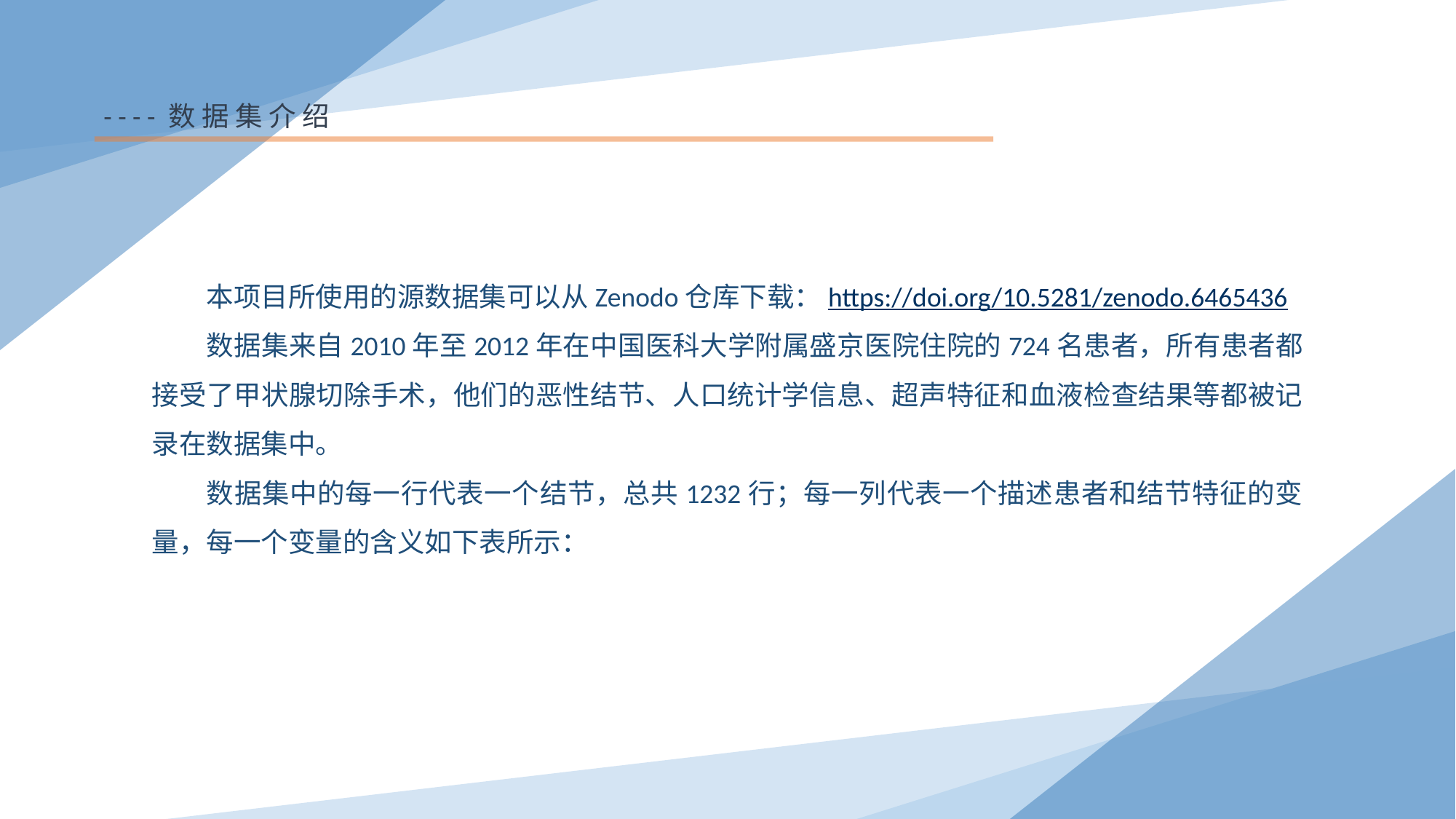

- - - - 数 据 集 介 绍

本项目所使用的源数据集可以从Zenodo仓库下载：https://doi.org/10.5281/zenodo.6465436
数据集来自2010年至2012年在中国医科大学附属盛京医院住院的724名患者，所有患者都接受了甲状腺切除手术，他们的恶性结节、人口统计学信息、超声特征和血液检查结果等都被记录在数据集中。
数据集中的每一行代表一个结节，总共1232行；每一列代表一个描述患者和结节特征的变量，每一个变量的含义如下表所示：